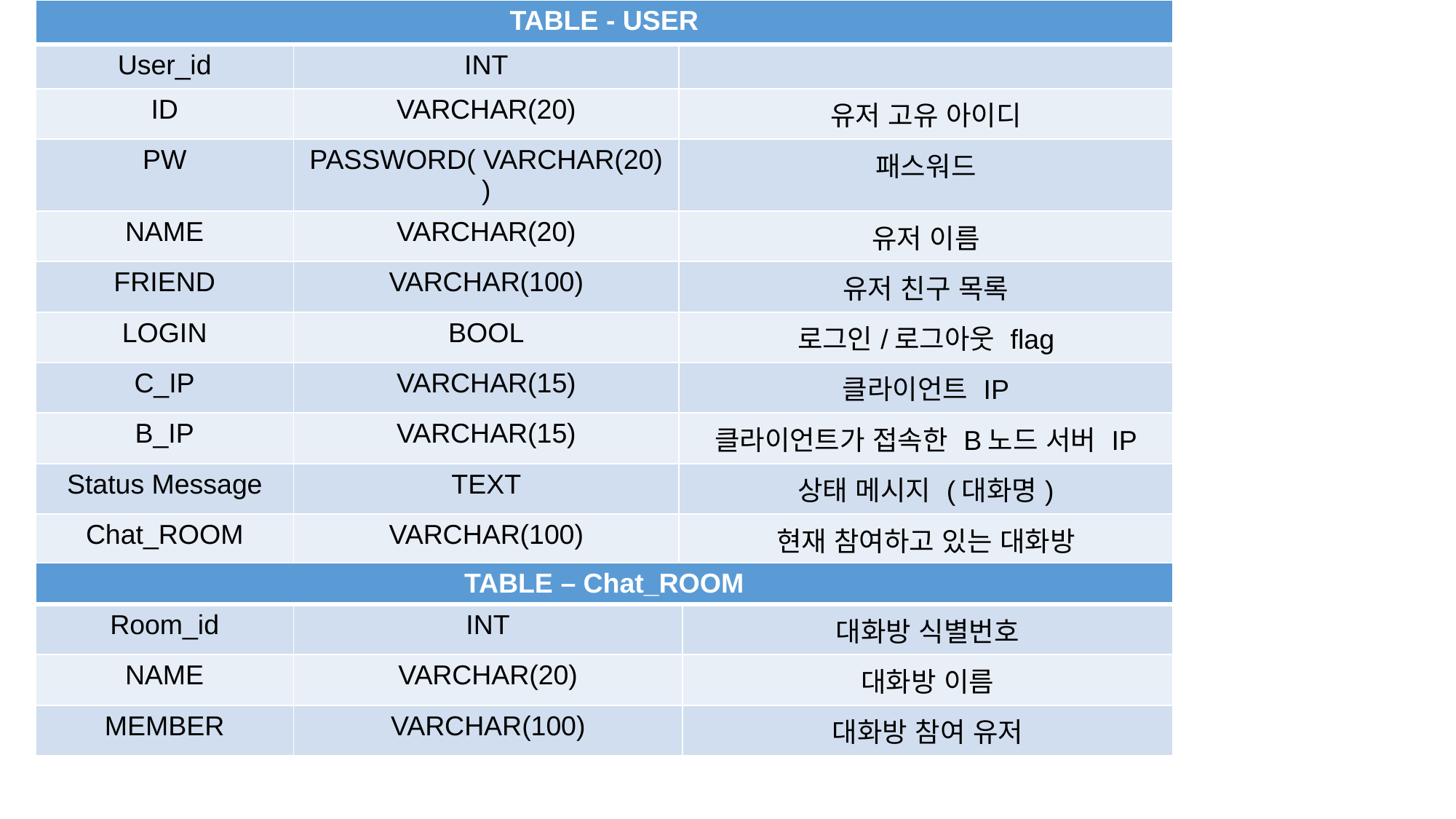

| TABLE - USER |  |  |
| --- | --- | --- |
| User\_id | INT |  |
| ID | VARCHAR(20) | 유저 고유 아이디 |
| PW | PASSWORD( VARCHAR(20) ) | 패스워드 |
| NAME | VARCHAR(20) | 유저 이름 |
| FRIEND | VARCHAR(100) | 유저 친구 목록 |
| LOGIN | BOOL | 로그인/로그아웃 flag |
| C\_IP | VARCHAR(15) | 클라이언트 IP |
| B\_IP | VARCHAR(15) | 클라이언트가 접속한 B노드 서버 IP |
| Status Message | TEXT | 상태 메시지 (대화명) |
| Chat\_ROOM | VARCHAR(100) | 현재 참여하고 있는 대화방 |
| TABLE – Chat\_ROOM |  |  |
| --- | --- | --- |
| Room\_id | INT | 대화방 식별번호 |
| NAME | VARCHAR(20) | 대화방 이름 |
| MEMBER | VARCHAR(100) | 대화방 참여 유저 |